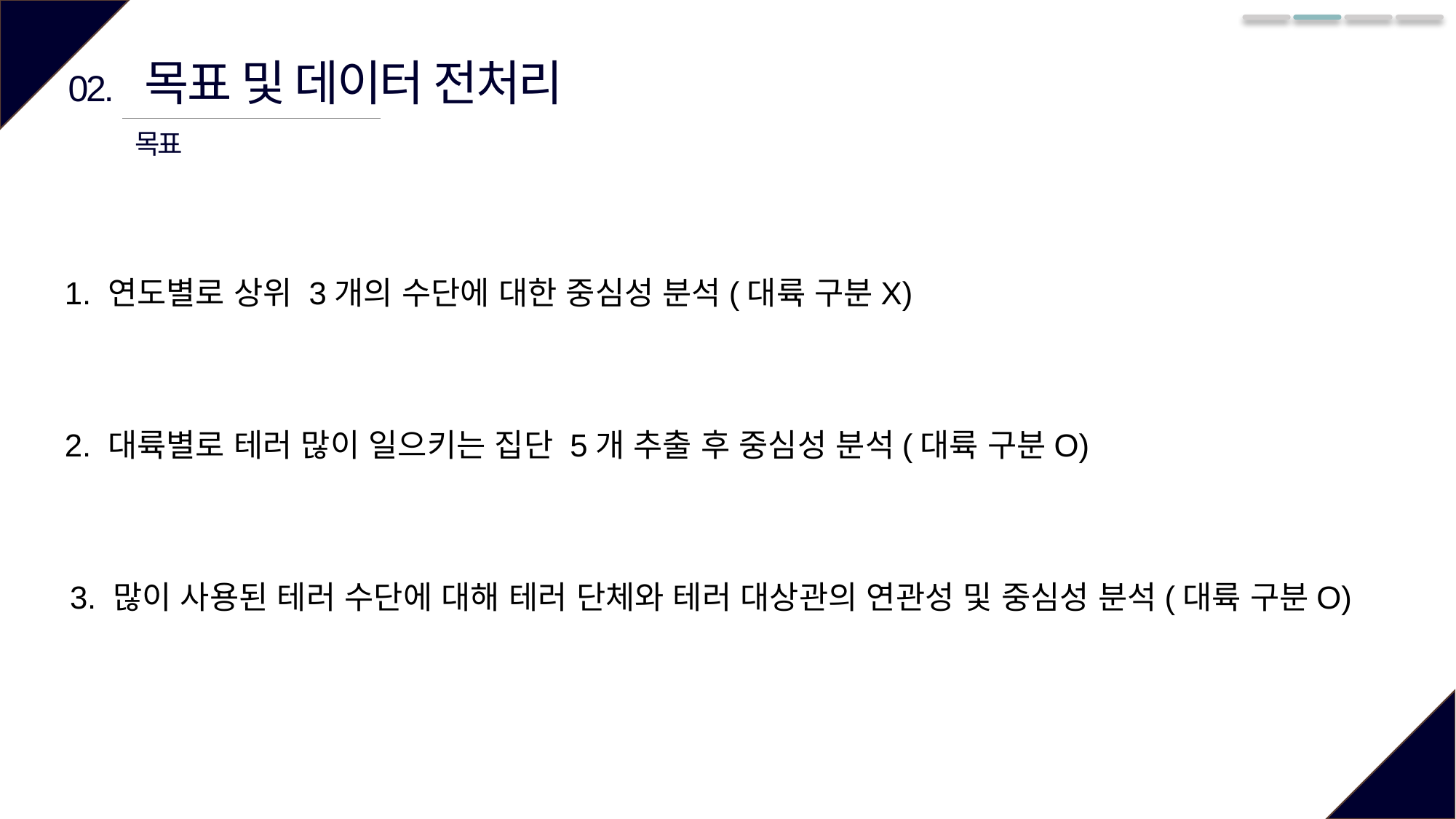

목표 및 데이터 전처리
02.
목표
1. 연도별로 상위 3개의 수단에 대한 중심성 분석(대륙 구분X)
2. 대륙별로 테러 많이 일으키는 집단 5개 추출 후 중심성 분석(대륙 구분O)
3. 많이 사용된 테러 수단에 대해 테러 단체와 테러 대상관의 연관성 및 중심성 분석(대륙 구분O)